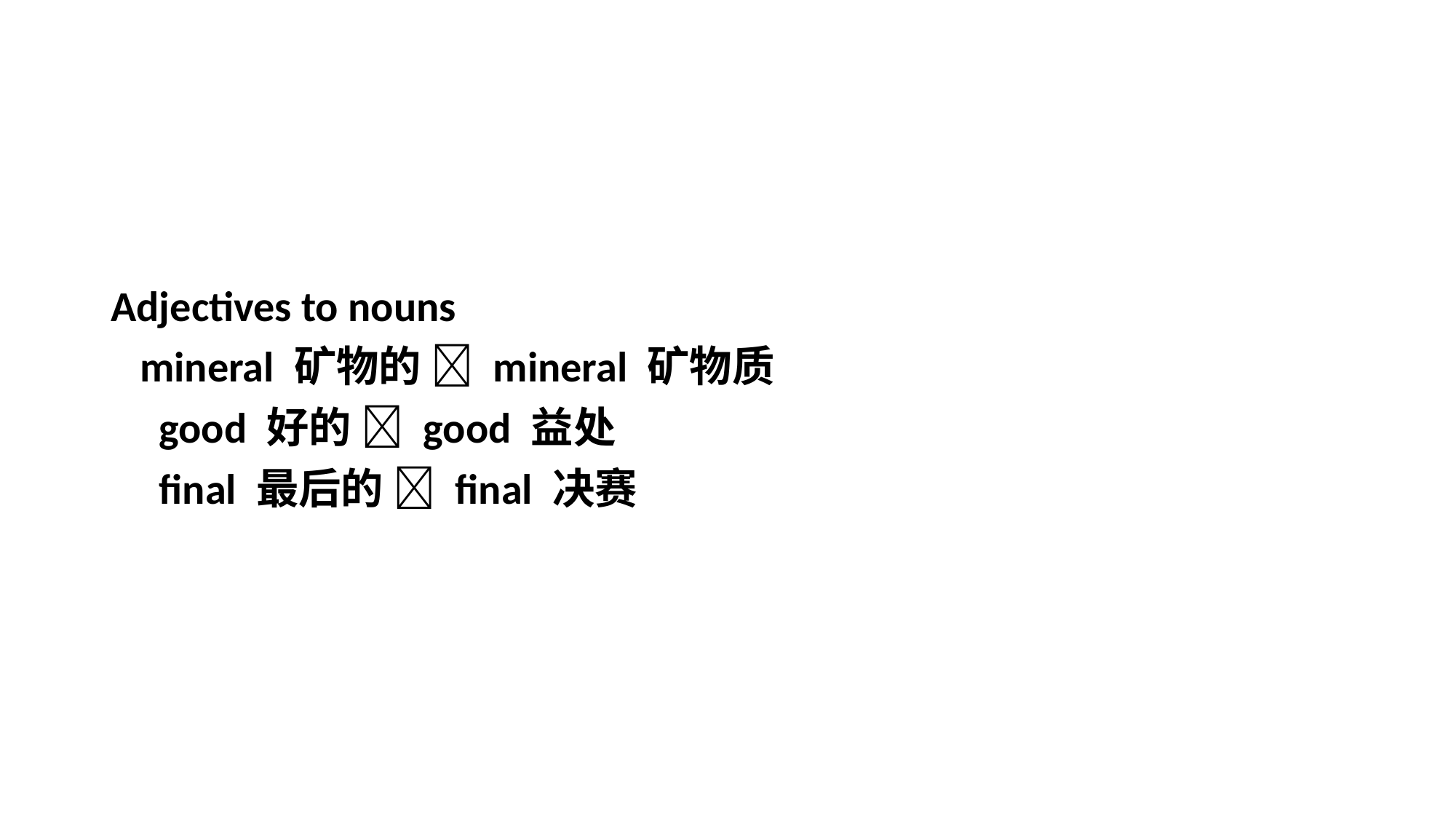

#

Adjectives to nouns
   mineral 矿物的 → mineral 矿物质
     good 好的 → good 益处
     final 最后的 → final 决赛